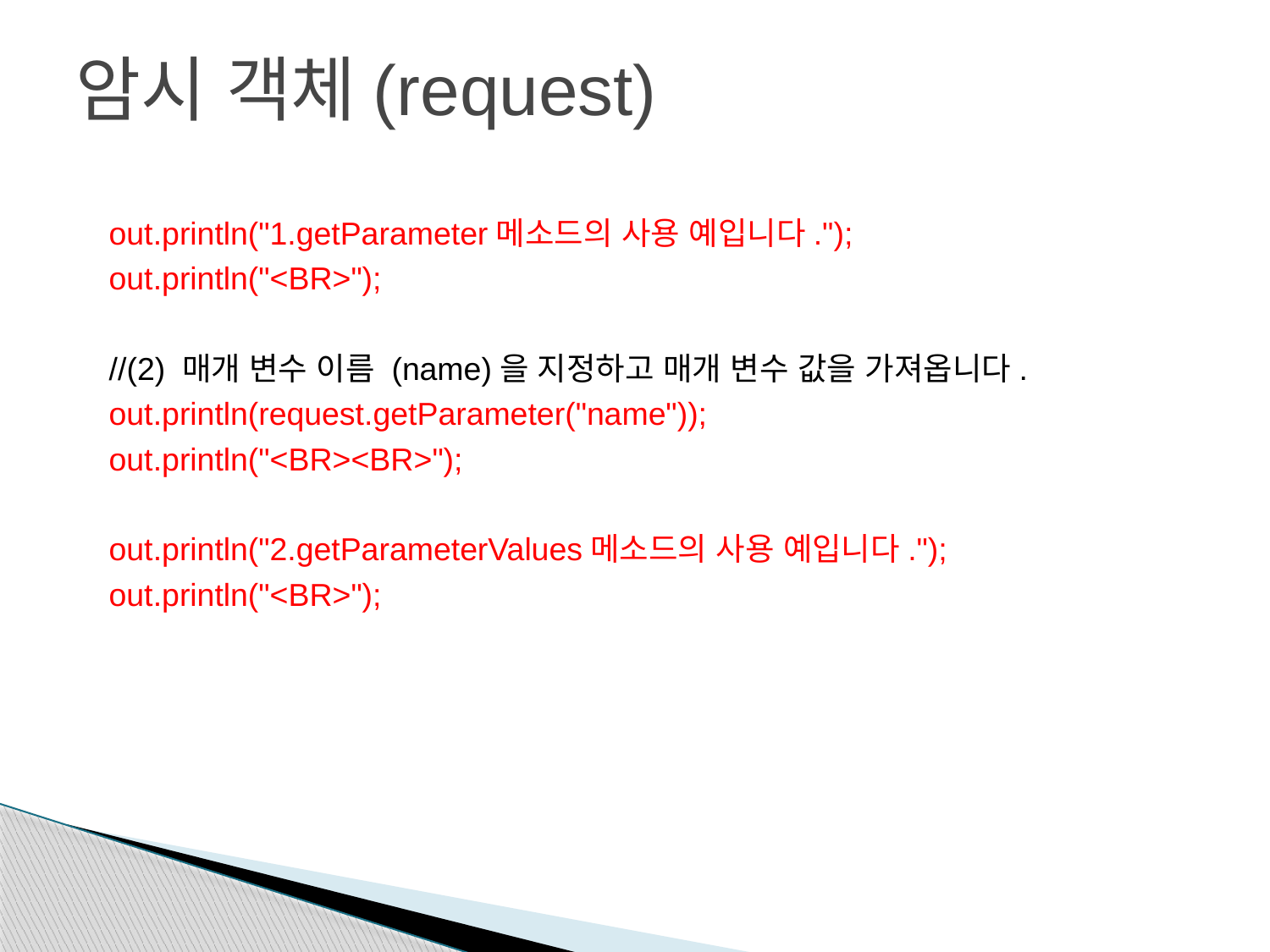

# 암시 객체(request)

  out.println("1.getParameter메소드의 사용 예입니다.");
  out.println("<BR>");

  //(2) 매개 변수 이름 (name)을 지정하고 매개 변수 값을 가져옵니다.
  out.println(request.getParameter("name"));
  out.println("<BR><BR>");

  out.println("2.getParameterValues메소드의 사용 예입니다.");
  out.println("<BR>");